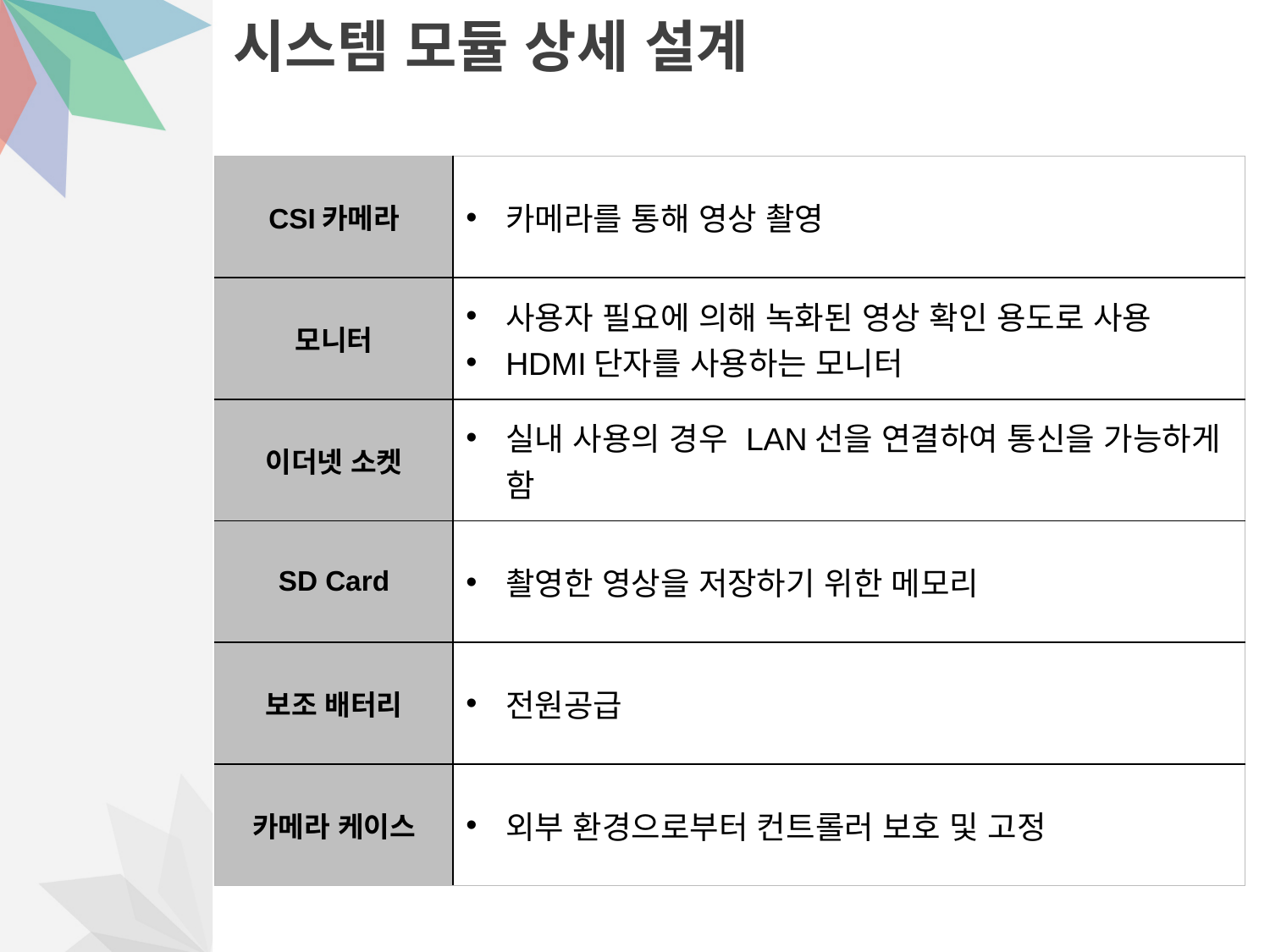

# 시스템 모듈 상세 설계
| CSI카메라 | 카메라를 통해 영상 촬영 |
| --- | --- |
| 모니터 | 사용자 필요에 의해 녹화된 영상 확인 용도로 사용 HDMI단자를 사용하는 모니터 |
| 이더넷 소켓 | 실내 사용의 경우 LAN선을 연결하여 통신을 가능하게 함 |
| SD Card | 촬영한 영상을 저장하기 위한 메모리 |
| 보조 배터리 | 전원공급 |
| 카메라 케이스 | 외부 환경으로부터 컨트롤러 보호 및 고정 |